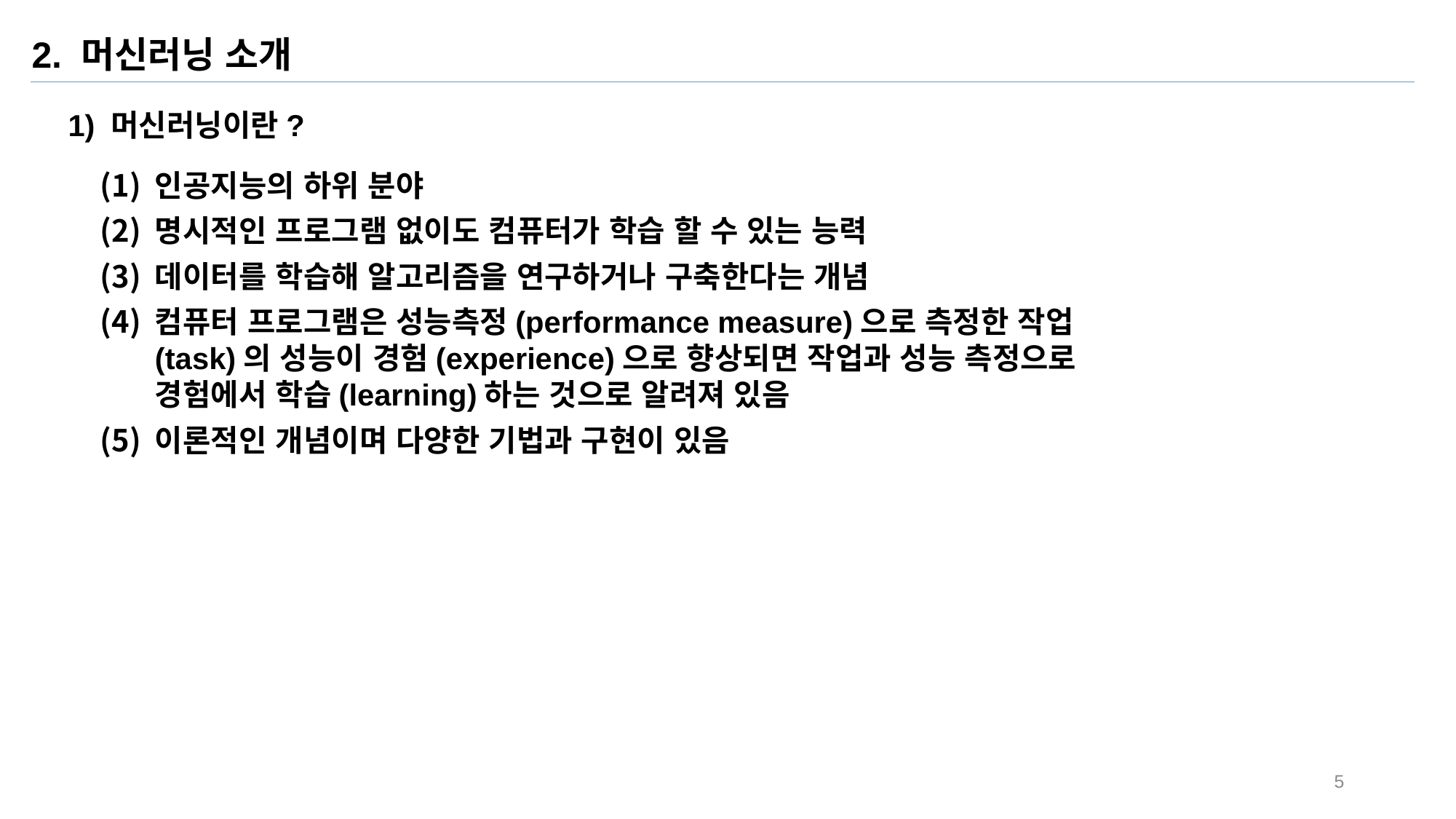

2. 머신러닝 소개
1) 머신러닝이란?
인공지능의 하위 분야
명시적인 프로그램 없이도 컴퓨터가 학습 할 수 있는 능력
데이터를 학습해 알고리즘을 연구하거나 구축한다는 개념
컴퓨터 프로그램은 성능측정(performance measure)으로 측정한 작업(task)의 성능이 경험(experience)으로 향상되면 작업과 성능 측정으로 경험에서 학습(learning)하는 것으로 알려져 있음
이론적인 개념이며 다양한 기법과 구현이 있음
5